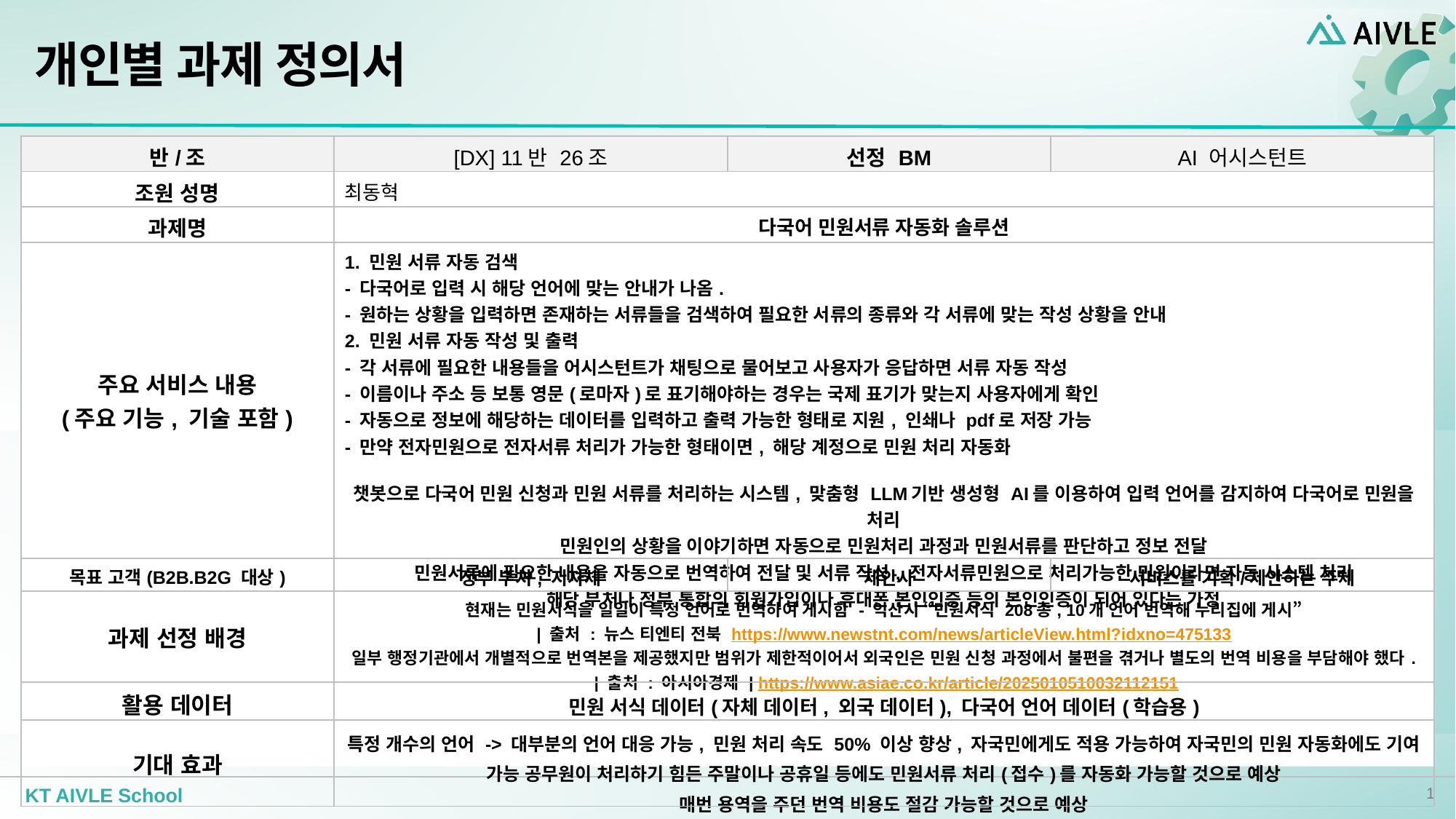

개인별 과제 정의서
| 반/조 | [DX] 11반 26조 | 선정 BM | AI 어시스턴트 |
| --- | --- | --- | --- |
| 조원 성명 | 최동혁 |  |  |
| 과제명 | 다국어 민원서류 자동화 솔루션 |  |  |
| 주요 서비스 내용 (주요 기능, 기술 포함) | 1. 민원 서류 자동 검색 - 다국어로 입력 시 해당 언어에 맞는 안내가 나옴. - 원하는 상황을 입력하면 존재하는 서류들을 검색하여 필요한 서류의 종류와 각 서류에 맞는 작성 상황을 안내 2. 민원 서류 자동 작성 및 출력 - 각 서류에 필요한 내용들을 어시스턴트가 채팅으로 물어보고 사용자가 응답하면 서류 자동 작성 - 이름이나 주소 등 보통 영문(로마자)로 표기해야하는 경우는 국제 표기가 맞는지 사용자에게 확인 - 자동으로 정보에 해당하는 데이터를 입력하고 출력 가능한 형태로 지원, 인쇄나 pdf로 저장 가능 - 만약 전자민원으로 전자서류 처리가 가능한 형태이면, 해당 계정으로 민원 처리 자동화 챗봇으로 다국어 민원 신청과 민원 서류를 처리하는 시스템, 맞춤형 LLM기반 생성형 AI를 이용하여 입력 언어를 감지하여 다국어로 민원을 처리 민원인의 상황을 이야기하면 자동으로 민원처리 과정과 민원서류를 판단하고 정보 전달 민원서류에 필요한 내용을 자동으로 번역하여 전달 및 서류 작성, 전자서류민원으로 처리가능한 민원이라면 자동 시스템 처리 해당 부처나 정부 통합의 회원가입이나 휴대폰 본인인증 등의 본인인증이 되어 있다는 가정 |  |  |
| 목표 고객(B2B.B2G 대상) | 정부 부처, 지자체 | 제안사 | 서비스를 기획/제안하는 주체 |
| 과제 선정 배경 | 현재는 민원서식을 일일이 특정 언어로 번역하여 게시함 - 익산시 “민원서식 208종, 10개 언어 번역해 누리집에 게시” | 출처 : 뉴스 티엔티 전북 https://www.newstnt.com/news/articleView.html?idxno=475133 일부 행정기관에서 개별적으로 번역본을 제공했지만 범위가 제한적이어서 외국인은 민원 신청 과정에서 불편을 겪거나 별도의 번역 비용을 부담해야 했다. | 출처 : 아시아경제 | https://www.asiae.co.kr/article/2025010510032112151 |  |  |
| 활용 데이터 | 민원 서식 데이터(자체 데이터, 외국 데이터), 다국어 언어 데이터(학습용) |  |  |
| 기대 효과 | 특정 개수의 언어 -> 대부분의 언어 대응 가능, 민원 처리 속도 50% 이상 향상, 자국민에게도 적용 가능하여 자국민의 민원 자동화에도 기여 가능 공무원이 처리하기 힘든 주말이나 공휴일 등에도 민원서류 처리(접수)를 자동화 가능할 것으로 예상 매번 용역을 주던 번역 비용도 절감 가능할 것으로 예상 |  |  |